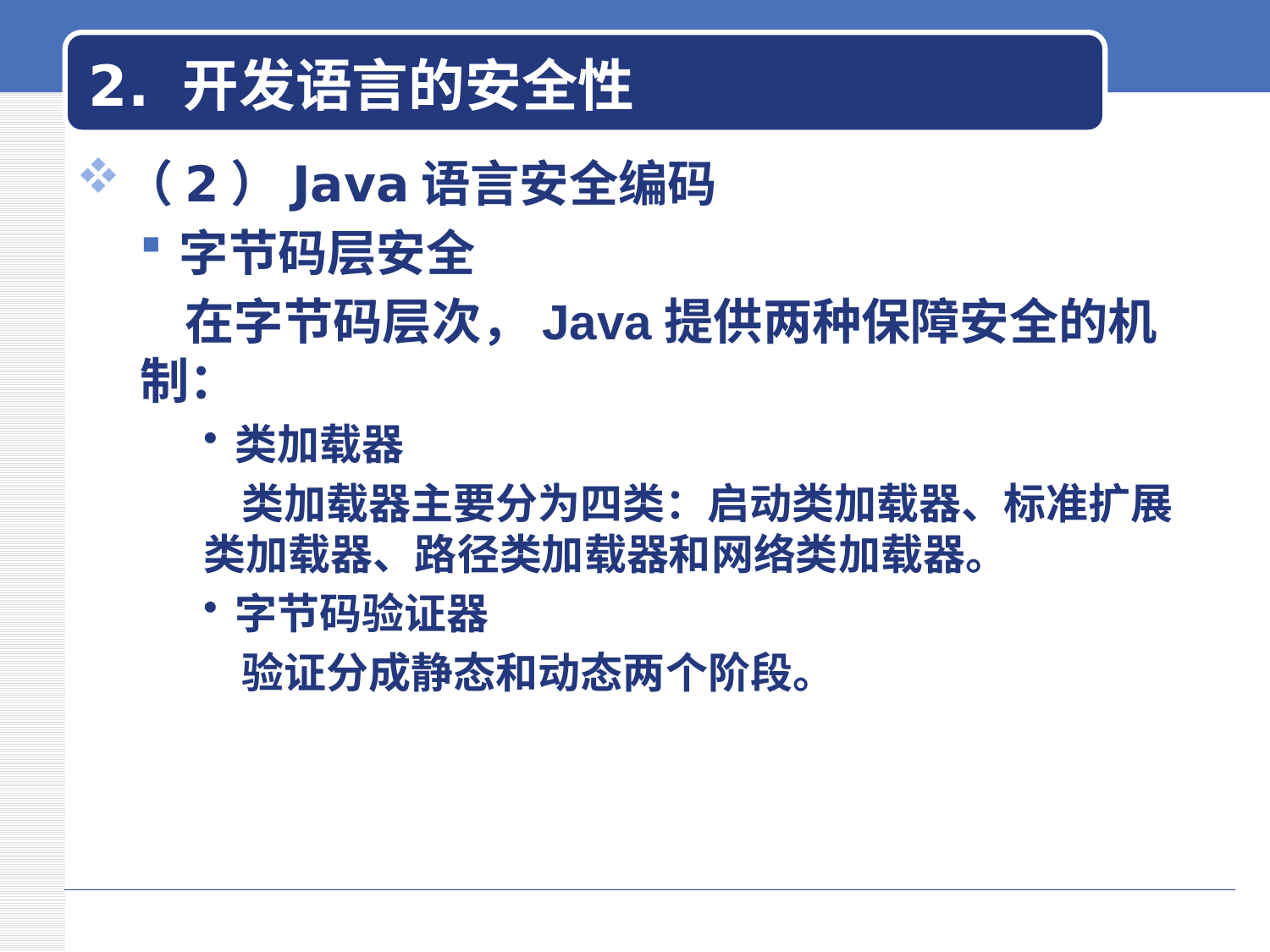

# 2. 开发语言的安全性
（2）Java语言安全编码
字节码层安全
   在字节码层次，Java提供两种保障安全的机制：
类加载器
   类加载器主要分为四类：启动类加载器、标准扩展类加载器、路径类加载器和网络类加载器。
字节码验证器
   验证分成静态和动态两个阶段。